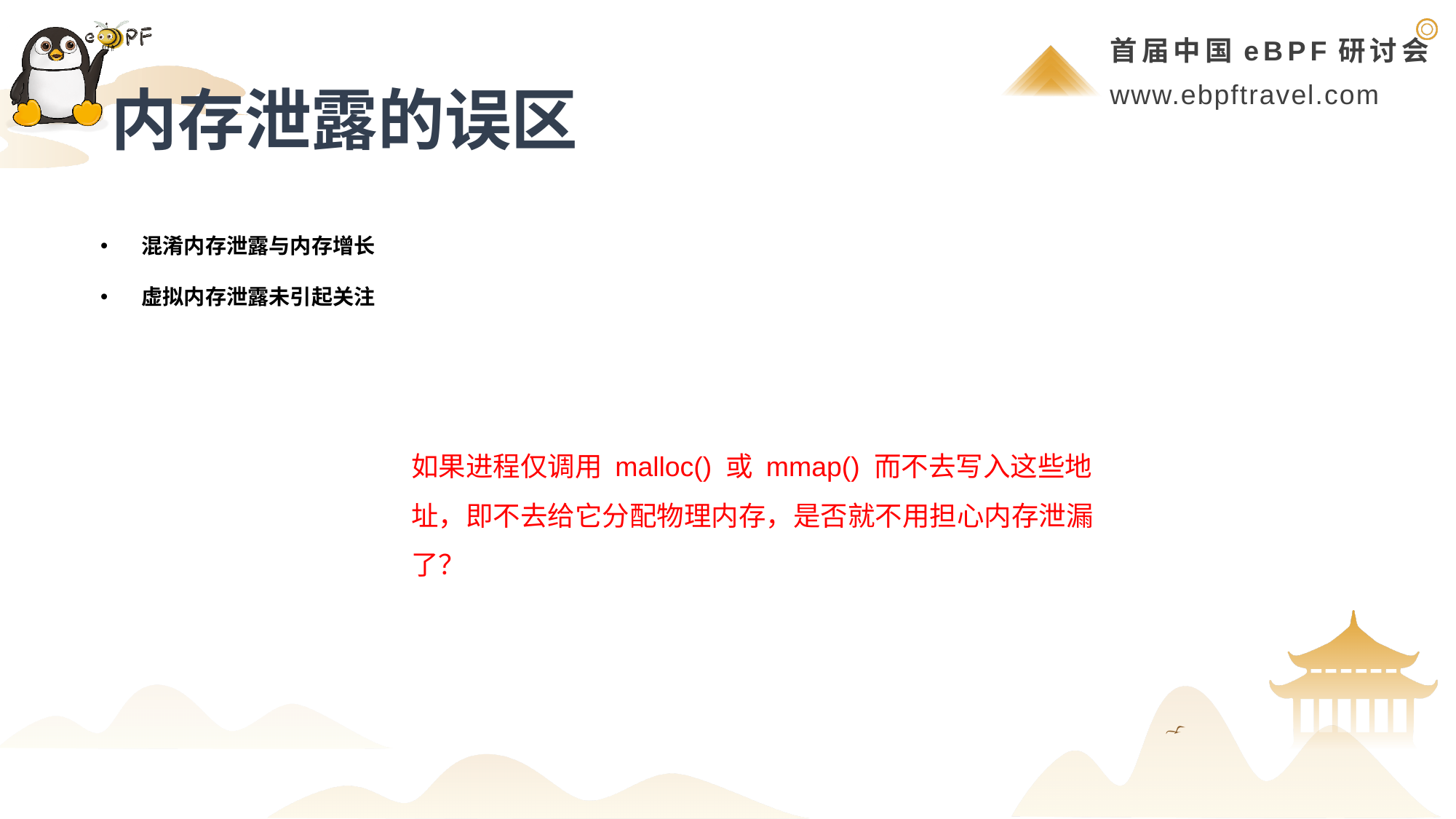

# 内存泄露的误区
混淆内存泄露与内存增长
虚拟内存泄露未引起关注
如果进程仅调用 malloc() 或 mmap() 而不去写入这些地址，即不去给它分配物理内存，是否就不用担心内存泄漏了？